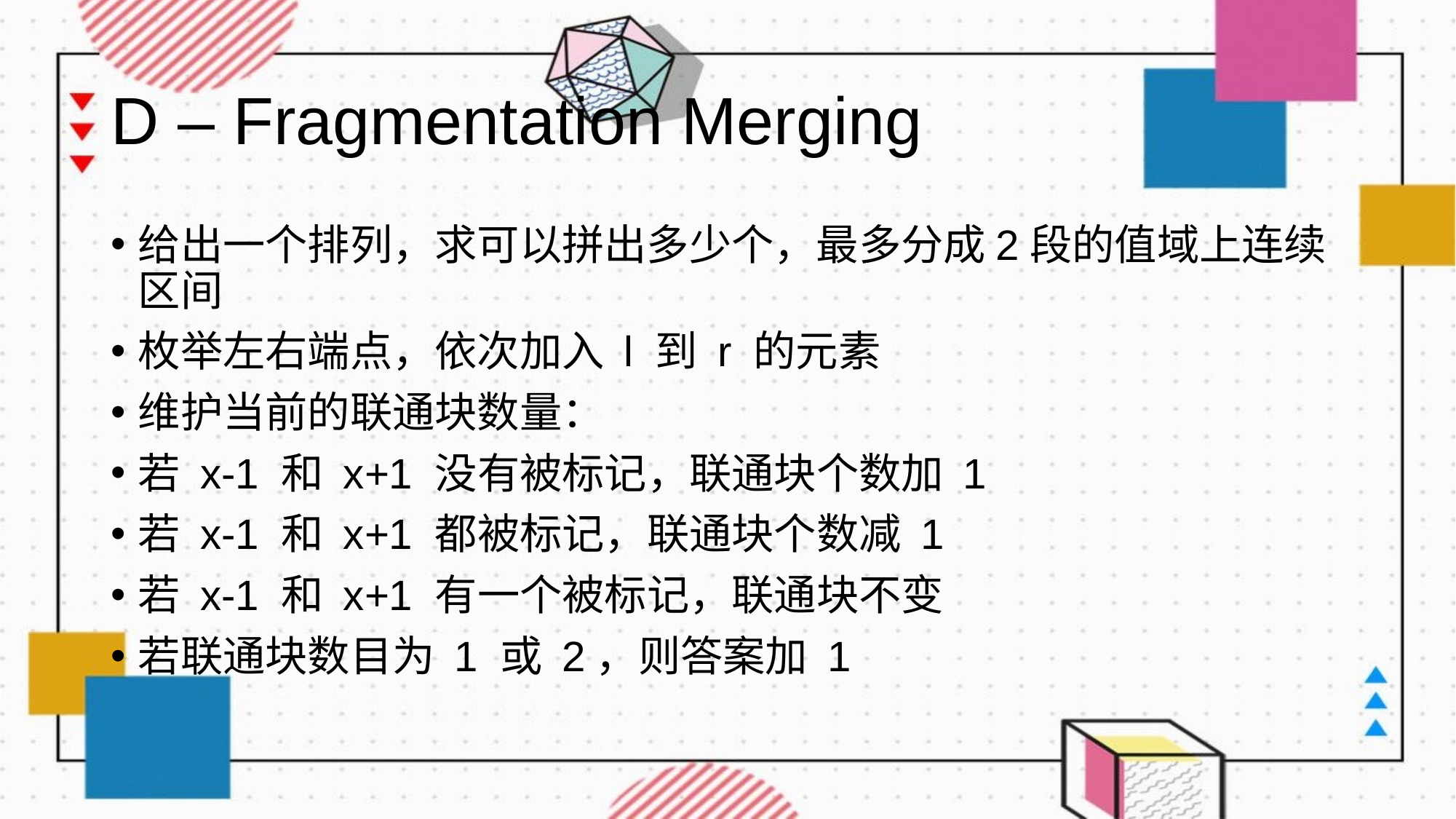

# D – Fragmentation Merging
给出一个排列，求可以拼出多少个，最多分成2段的值域上连续区间
枚举左右端点，依次加入 l 到 r 的元素
维护当前的联通块数量：
若 x-1 和 x+1 没有被标记，联通块个数加 1
若 x-1 和 x+1 都被标记，联通块个数减 1
若 x-1 和 x+1 有一个被标记，联通块不变
若联通块数目为 1 或 2，则答案加 1